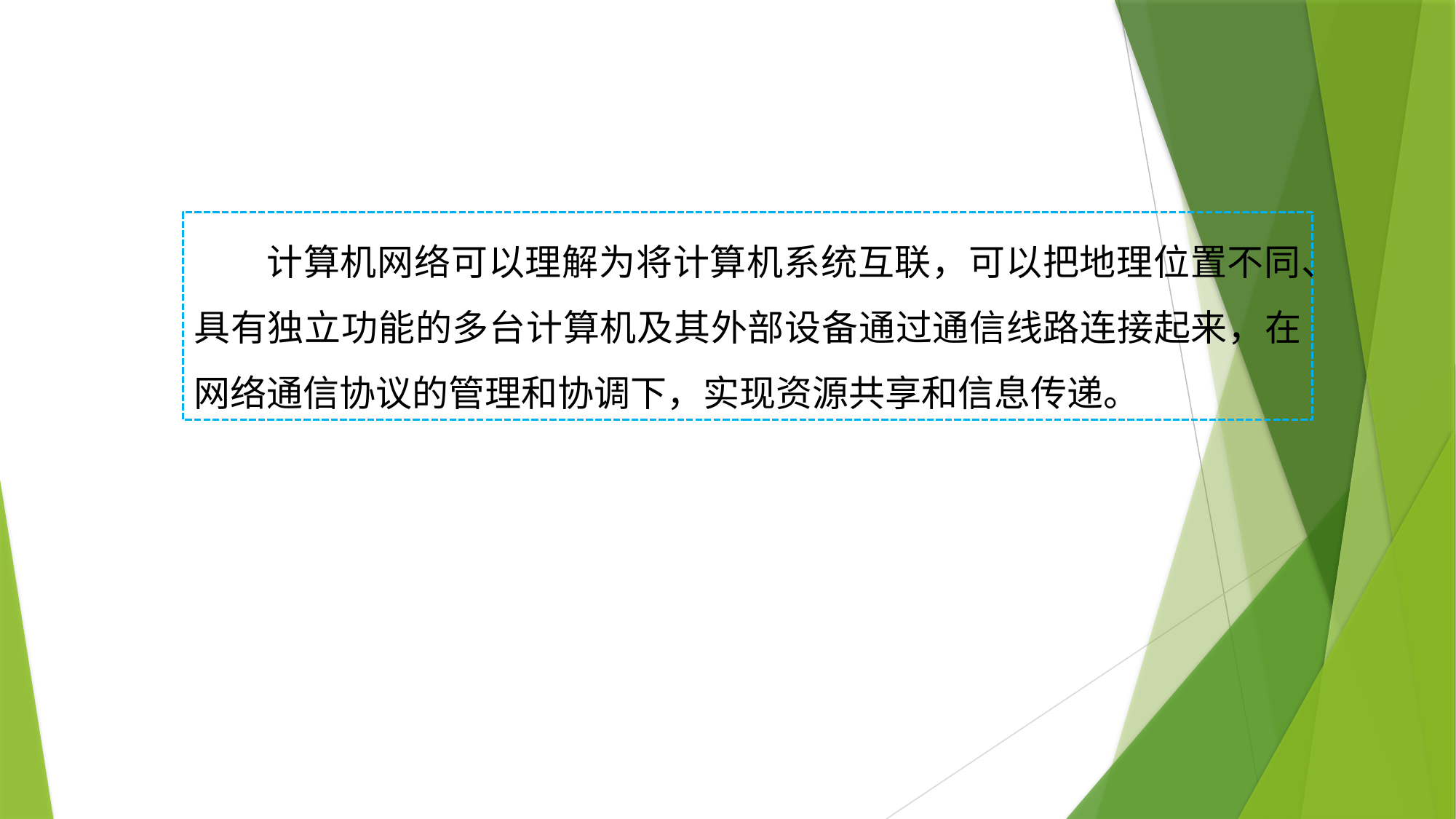

计算机网络可以理解为将计算机系统互联，可以把地理位置不同、具有独立功能的多台计算机及其外部设备通过通信线路连接起来，在网络通信协议的管理和协调下，实现资源共享和信息传递。